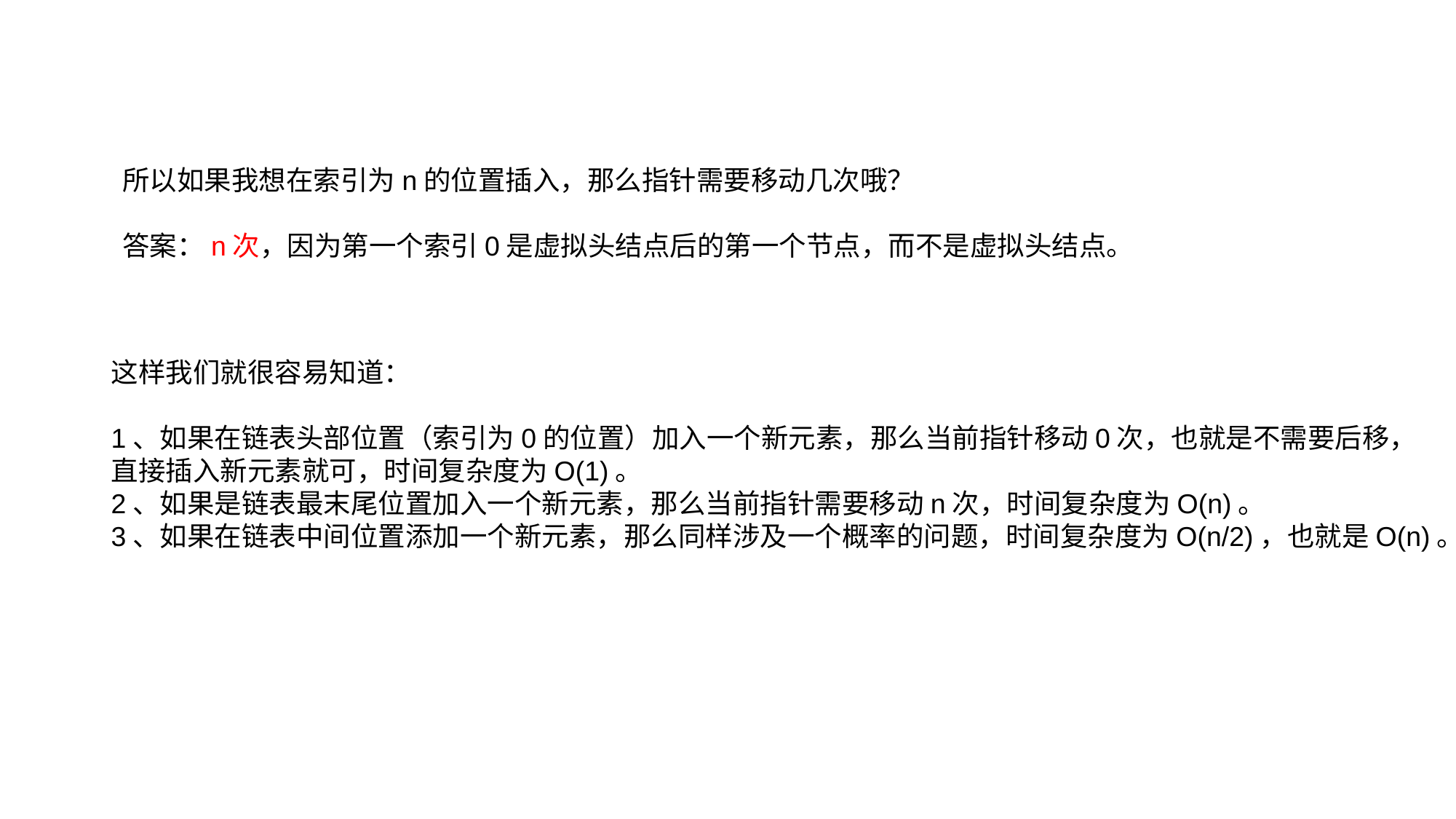

所以如果我想在索引为n的位置插入，那么指针需要移动几次哦？

答案：n次，因为第一个索引0是虚拟头结点后的第一个节点，而不是虚拟头结点。
这样我们就很容易知道：

1、如果在链表头部位置（索引为0的位置）加入一个新元素，那么当前指针移动0次，也就是不需要后移，
直接插入新元素就可，时间复杂度为O(1)。
2、如果是链表最末尾位置加入一个新元素，那么当前指针需要移动n次，时间复杂度为O(n)。
3、如果在链表中间位置添加一个新元素，那么同样涉及一个概率的问题，时间复杂度为O(n/2)，也就是O(n)。